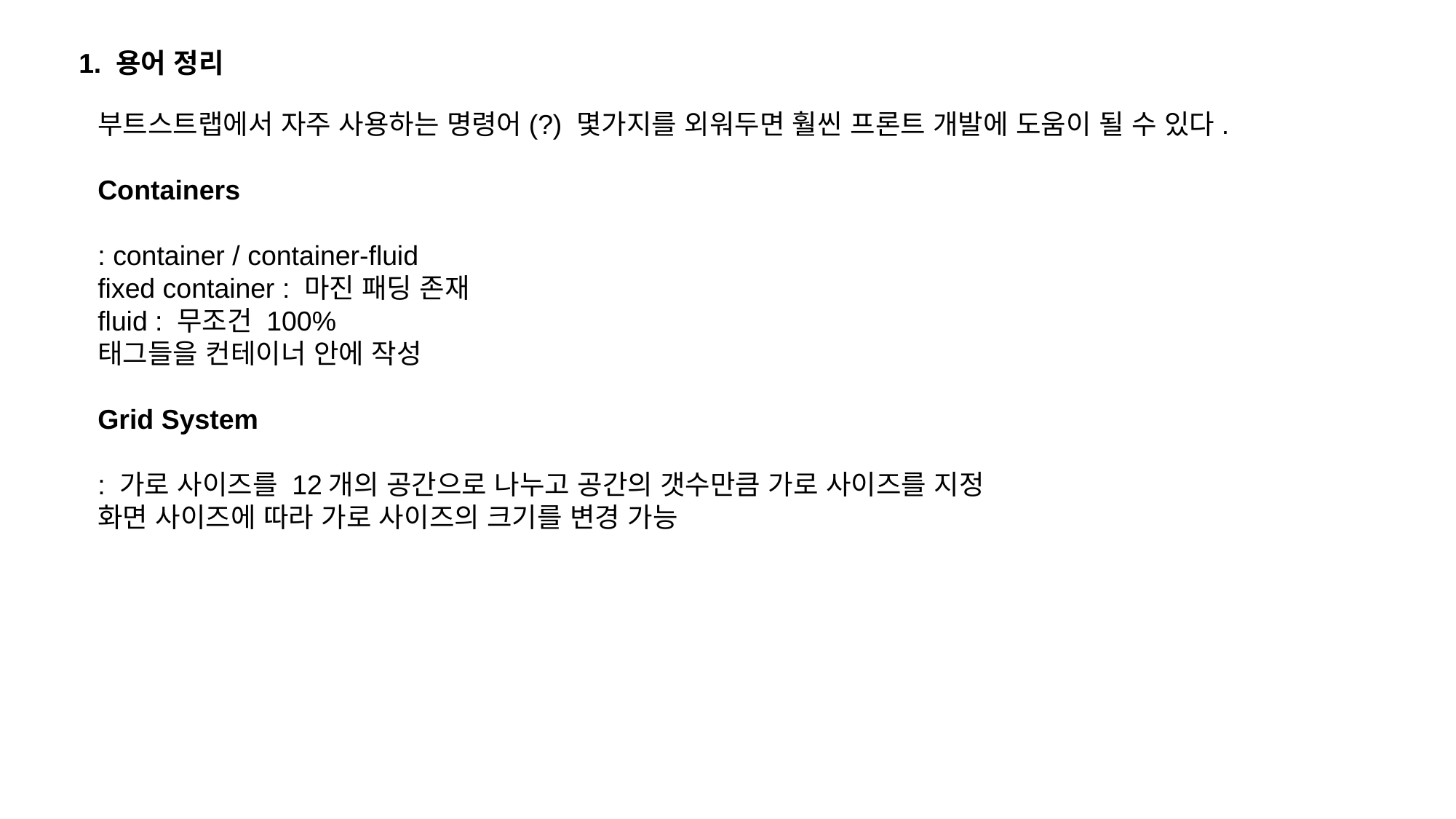

1. 용어 정리
부트스트랩에서 자주 사용하는 명령어(?) 몇가지를 외워두면 훨씬 프론트 개발에 도움이 될 수 있다.

Containers

: container / container-fluid
fixed container : 마진 패딩 존재
fluid : 무조건 100%
태그들을 컨테이너 안에 작성

Grid System

: 가로 사이즈를 12개의 공간으로 나누고 공간의 갯수만큼 가로 사이즈를 지정
화면 사이즈에 따라 가로 사이즈의 크기를 변경 가능